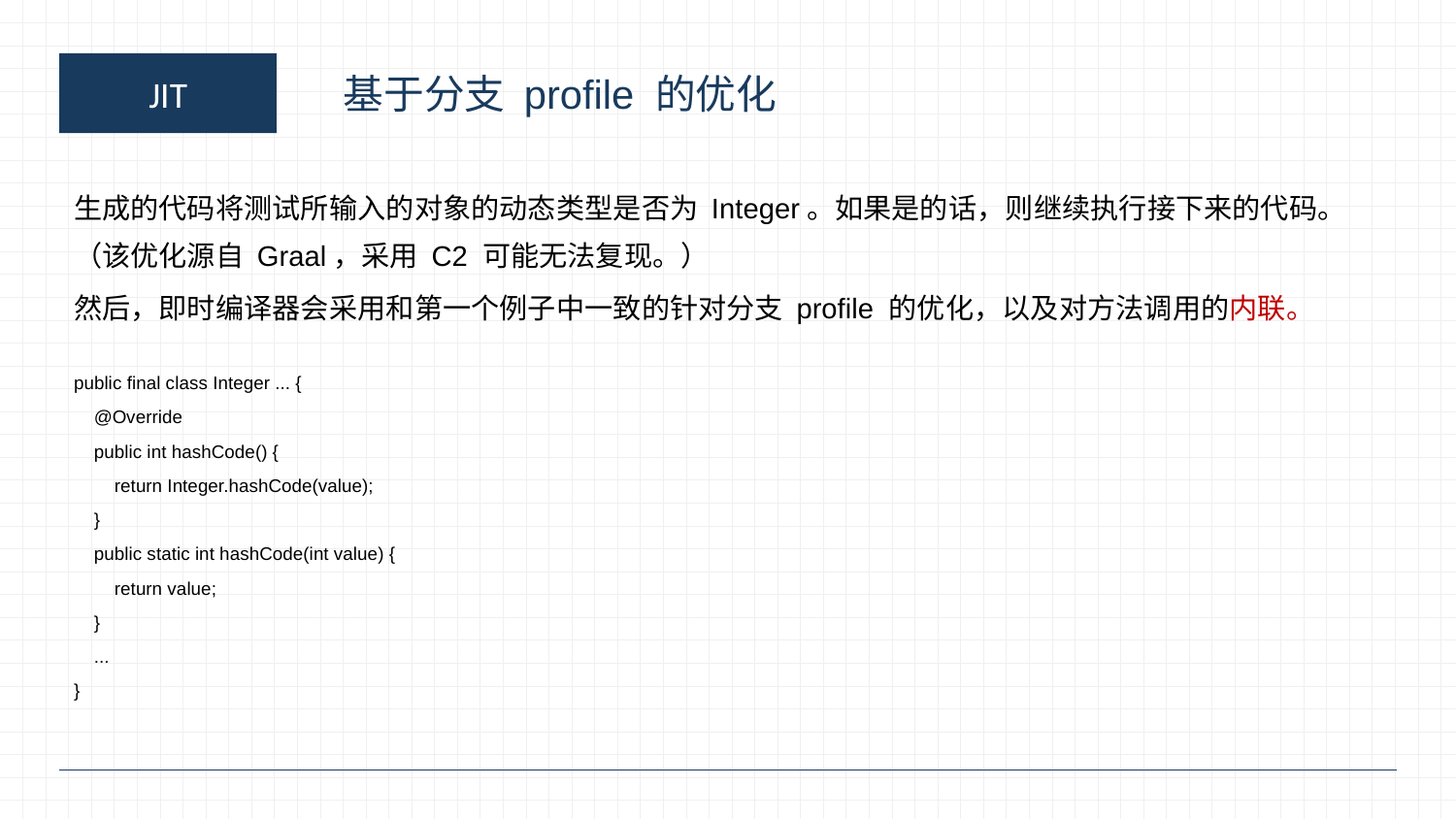

JIT
基于分支 profile 的优化
生成的代码将测试所输入的对象的动态类型是否为 Integer。如果是的话，则继续执行接下来的代码。（该优化源自 Graal，采用 C2 可能无法复现。）
然后，即时编译器会采用和第一个例子中一致的针对分支 profile 的优化，以及对方法调用的内联。

public final class Integer ... {
    @Override
    public int hashCode() {
        return Integer.hashCode(value);
    }
    public static int hashCode(int value) {
        return value;
    }
    ...
}